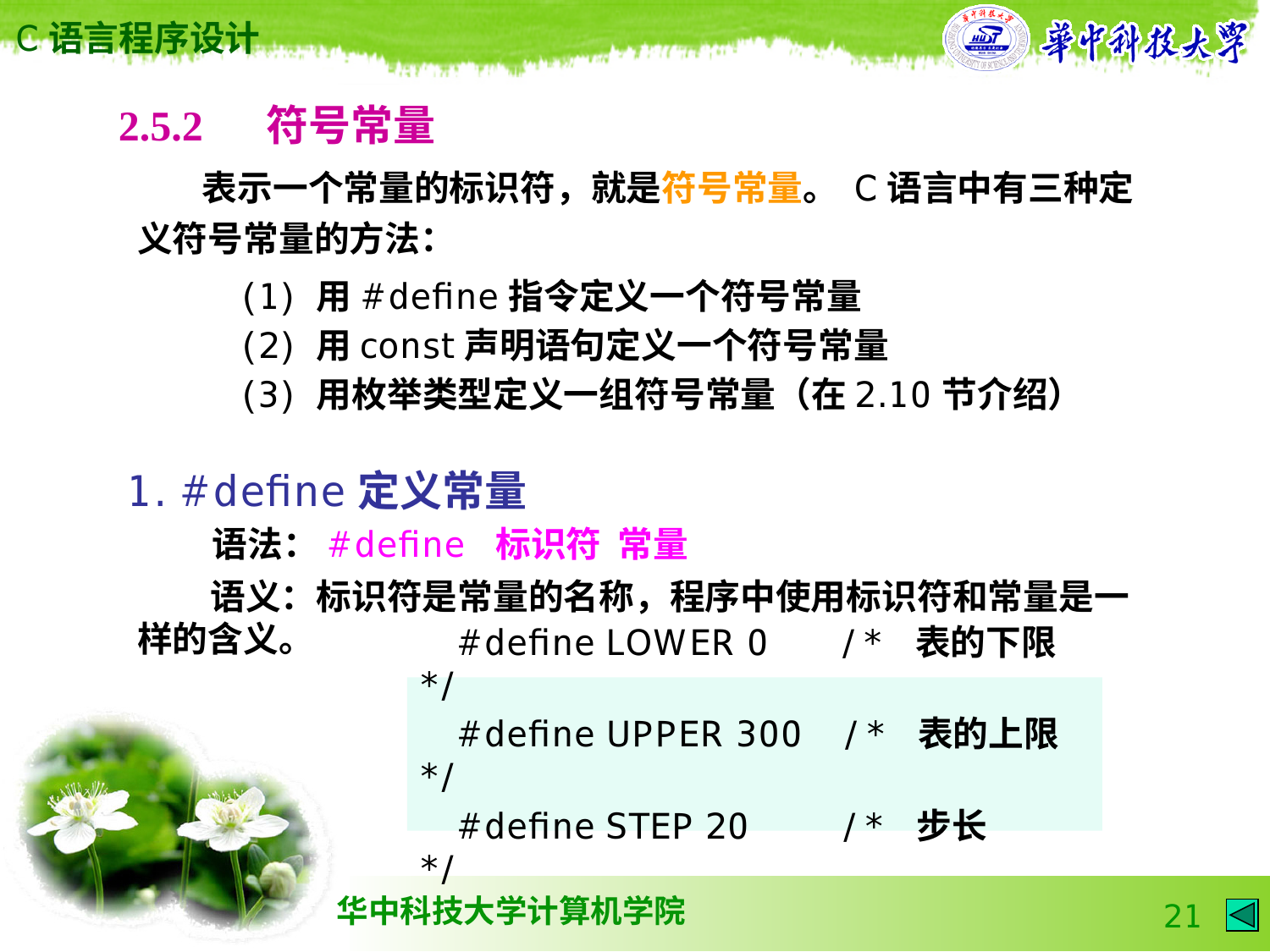

2.5.2 　符号常量
       表示一个常量的标识符，就是符号常量。 C语言中有三种定义符号常量的方法：
(1) 用#define指令定义一个符号常量
(2) 用const声明语句定义一个符号常量
(3) 用枚举类型定义一组符号常量（在2.10节介绍）
1. #define定义常量
       语法：#define  标识符  常量
        语义：标识符是常量的名称，程序中使用标识符和常量是一样的含义。
#define LOWER 0       /*  表的下限  */
#define UPPER 300    /*  表的上限  */
#define STEP 20         /*  步长         */
21